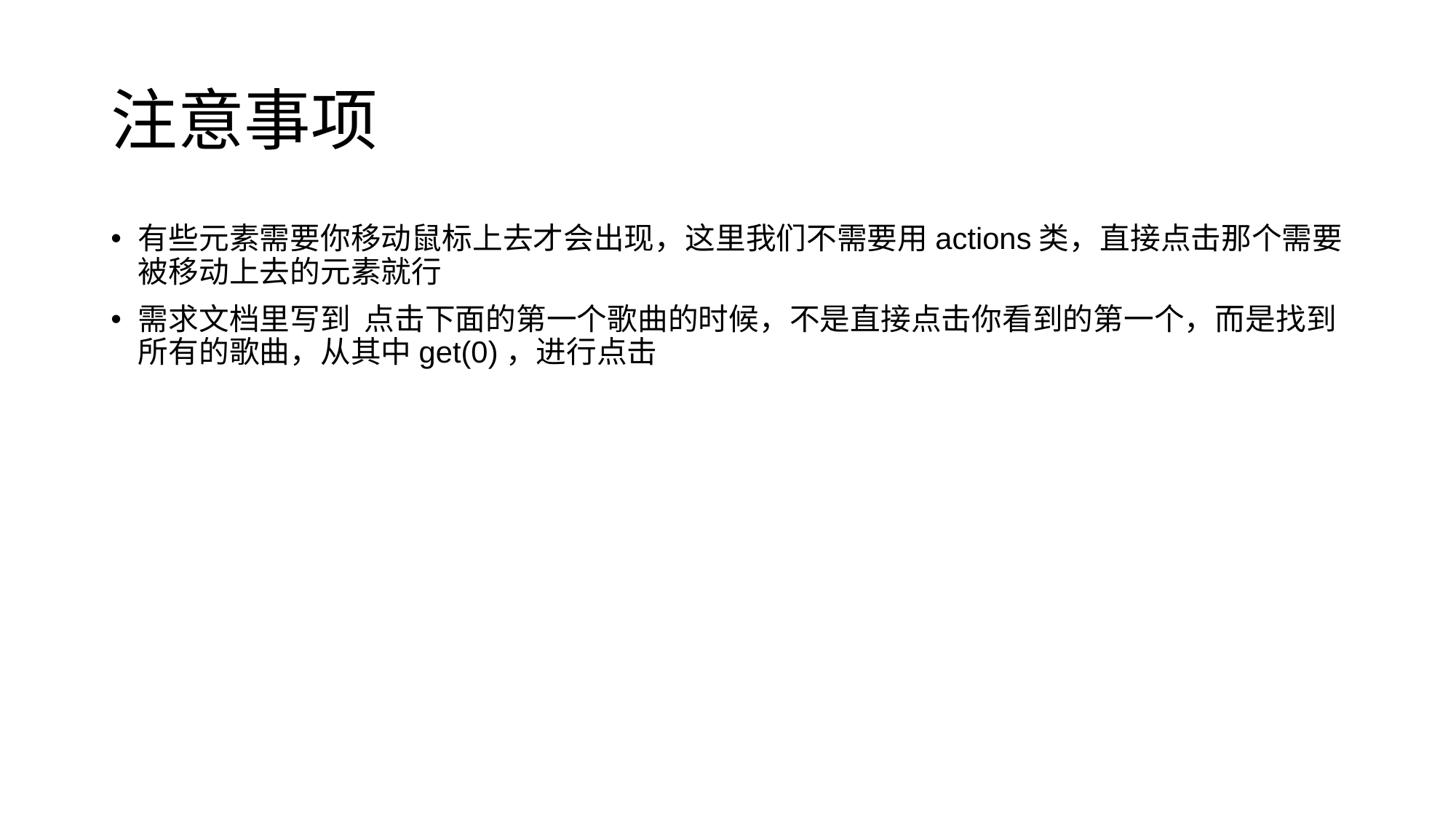

# 注意事项
有些元素需要你移动鼠标上去才会出现，这里我们不需要用actions类，直接点击那个需要被移动上去的元素就行
需求文档里写到  点击下面的第一个歌曲的时候，不是直接点击你看到的第一个，而是找到所有的歌曲，从其中get(0)，进行点击